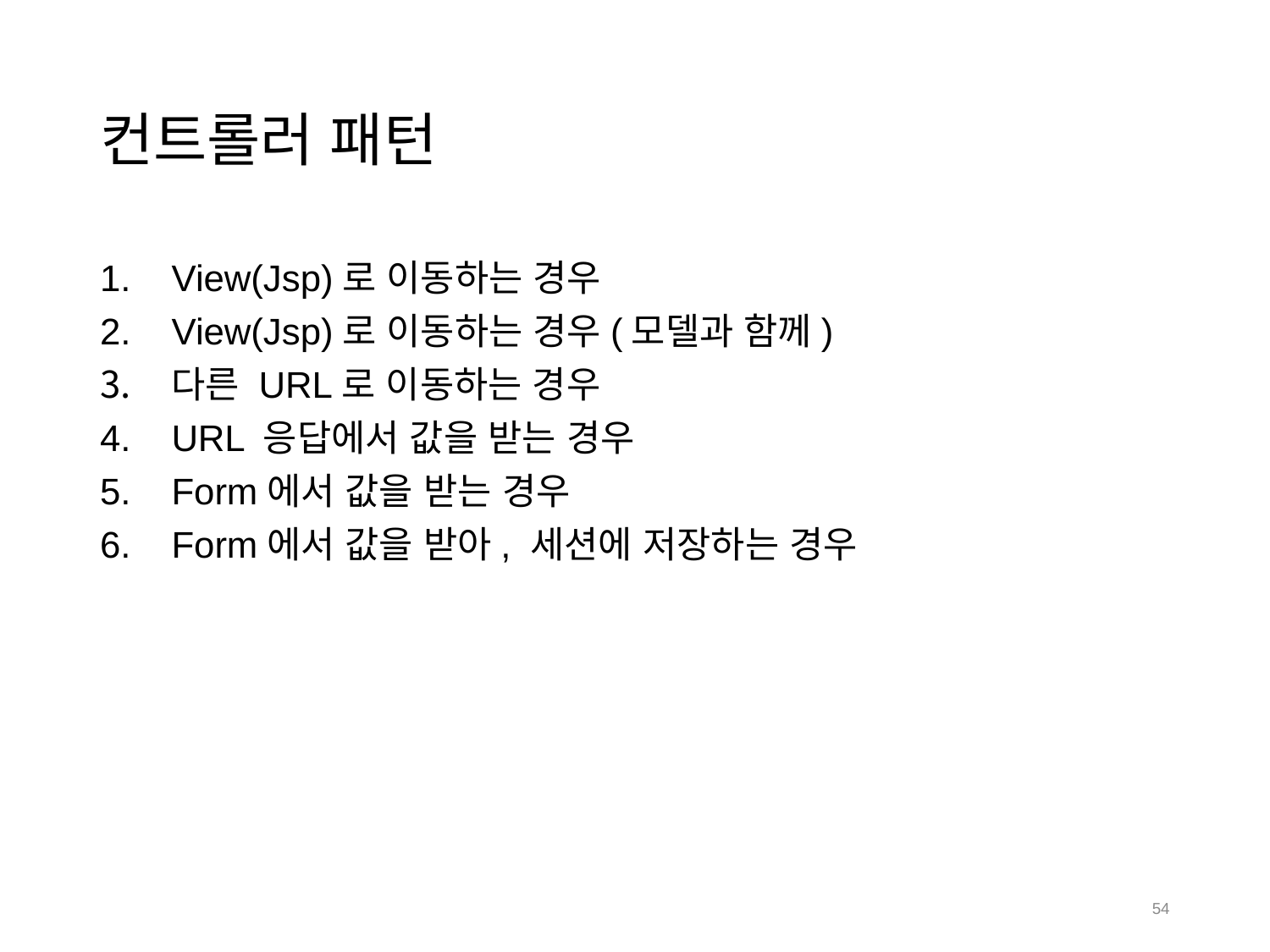

# 컨트롤러 패턴
View(Jsp)로 이동하는 경우
View(Jsp)로 이동하는 경우(모델과 함께)
다른 URL로 이동하는 경우
URL 응답에서 값을 받는 경우
Form에서 값을 받는 경우
Form에서 값을 받아, 세션에 저장하는 경우

54